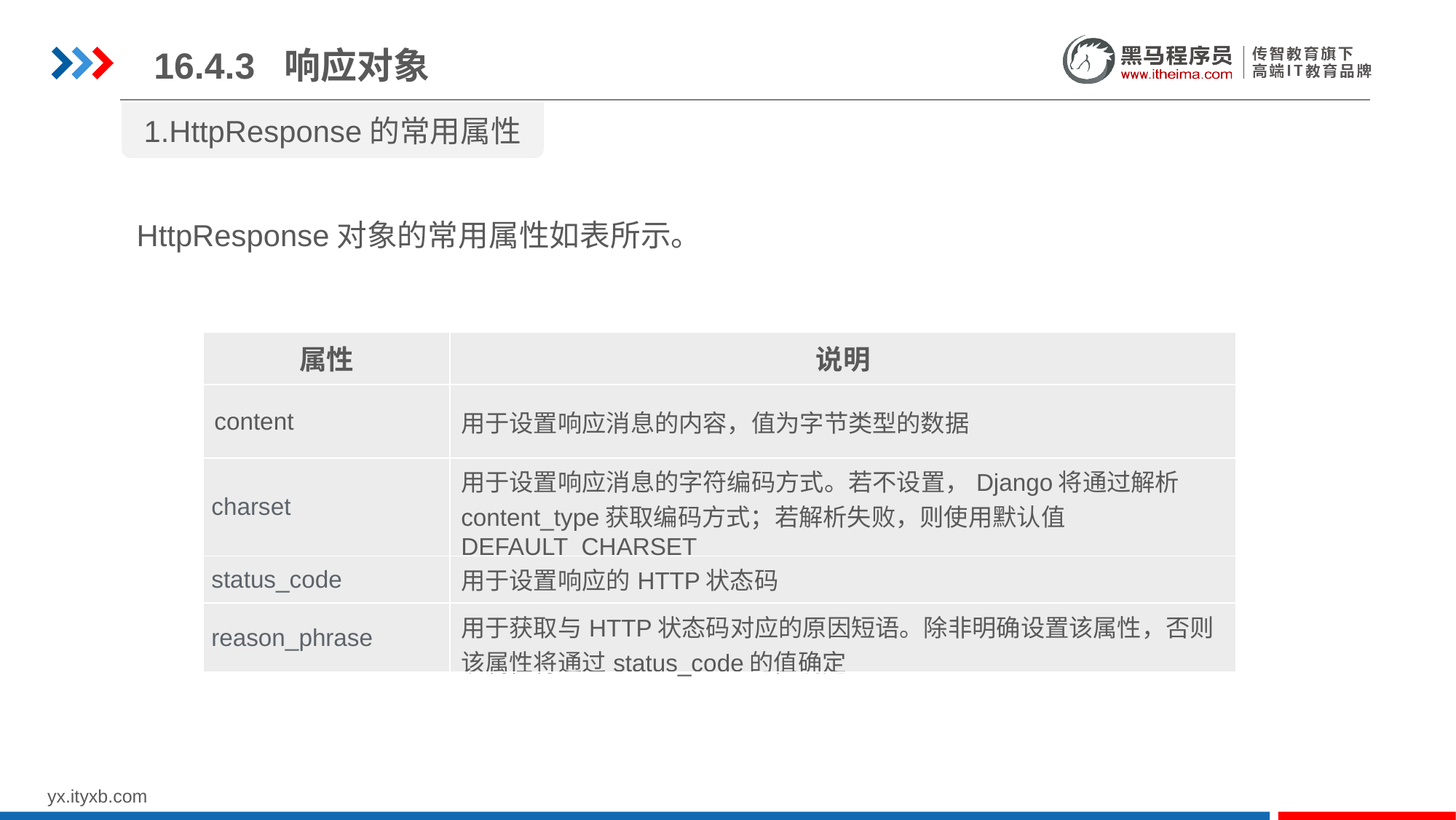

16.4.3  响应对象

1.HttpResponse的常用属性
HttpResponse对象的常用属性如表所示。
| 属性 | 说明 |
| --- | --- |
| content | 用于设置响应消息的内容，值为字节类型的数据 |
| charset | 用于设置响应消息的字符编码方式。若不设置，Django将通过解析content\_type获取编码方式；若解析失败，则使用默认值DEFAULT\_CHARSET |
| status\_code | 用于设置响应的HTTP状态码 |
| reason\_phrase | 用于获取与HTTP状态码对应的原因短语。除非明确设置该属性，否则该属性将通过status\_code的值确定 |